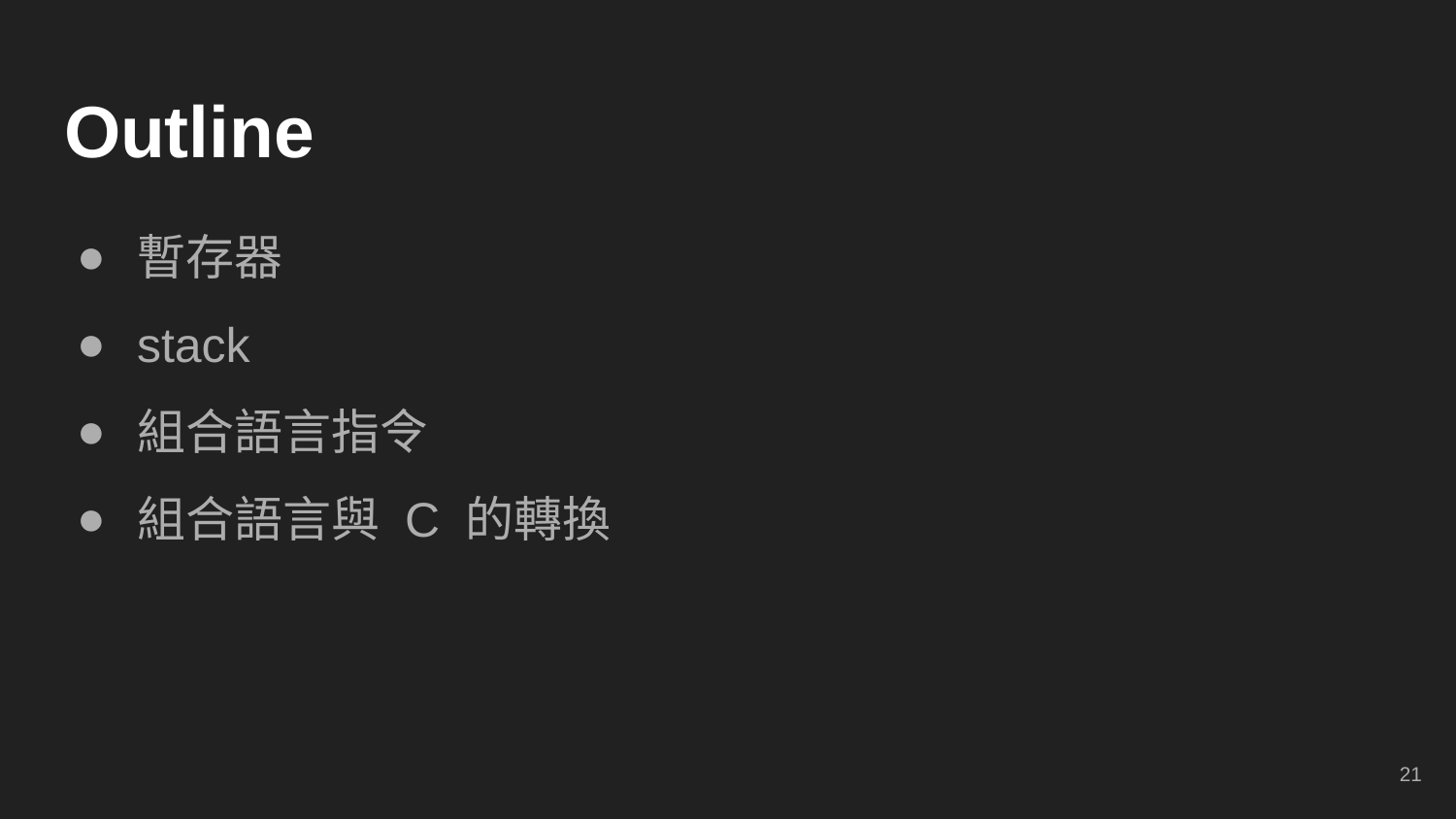

# Outline
暫存器
stack
組合語言指令
組合語言與 C 的轉換
21